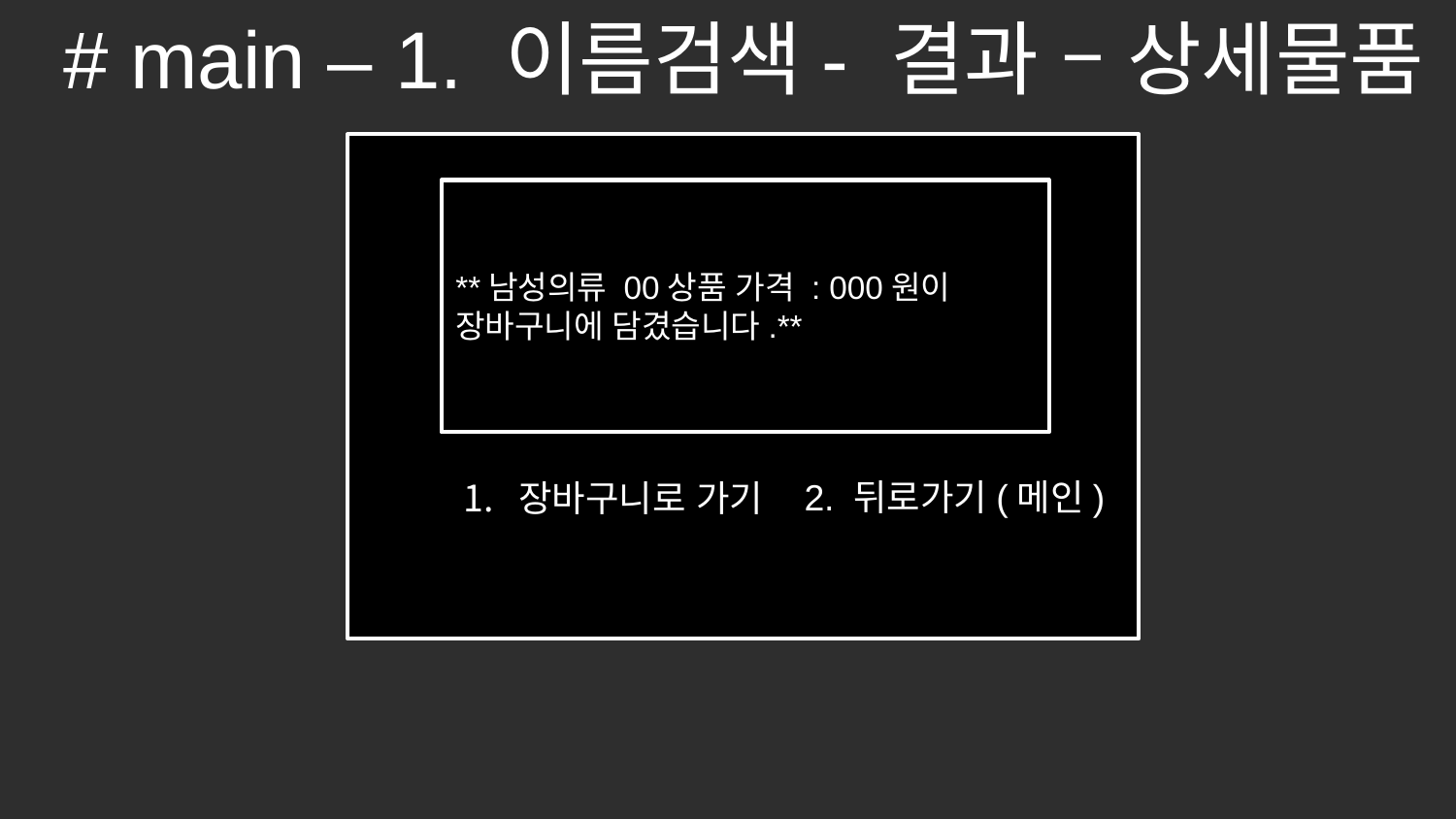

# main – 1. 이름검색- 결과 – 상세물품

**남성의류 00상품 가격 : 000원이
장바구니에 담겼습니다.**
2. 뒤로가기(메인)
장바구니로 가기